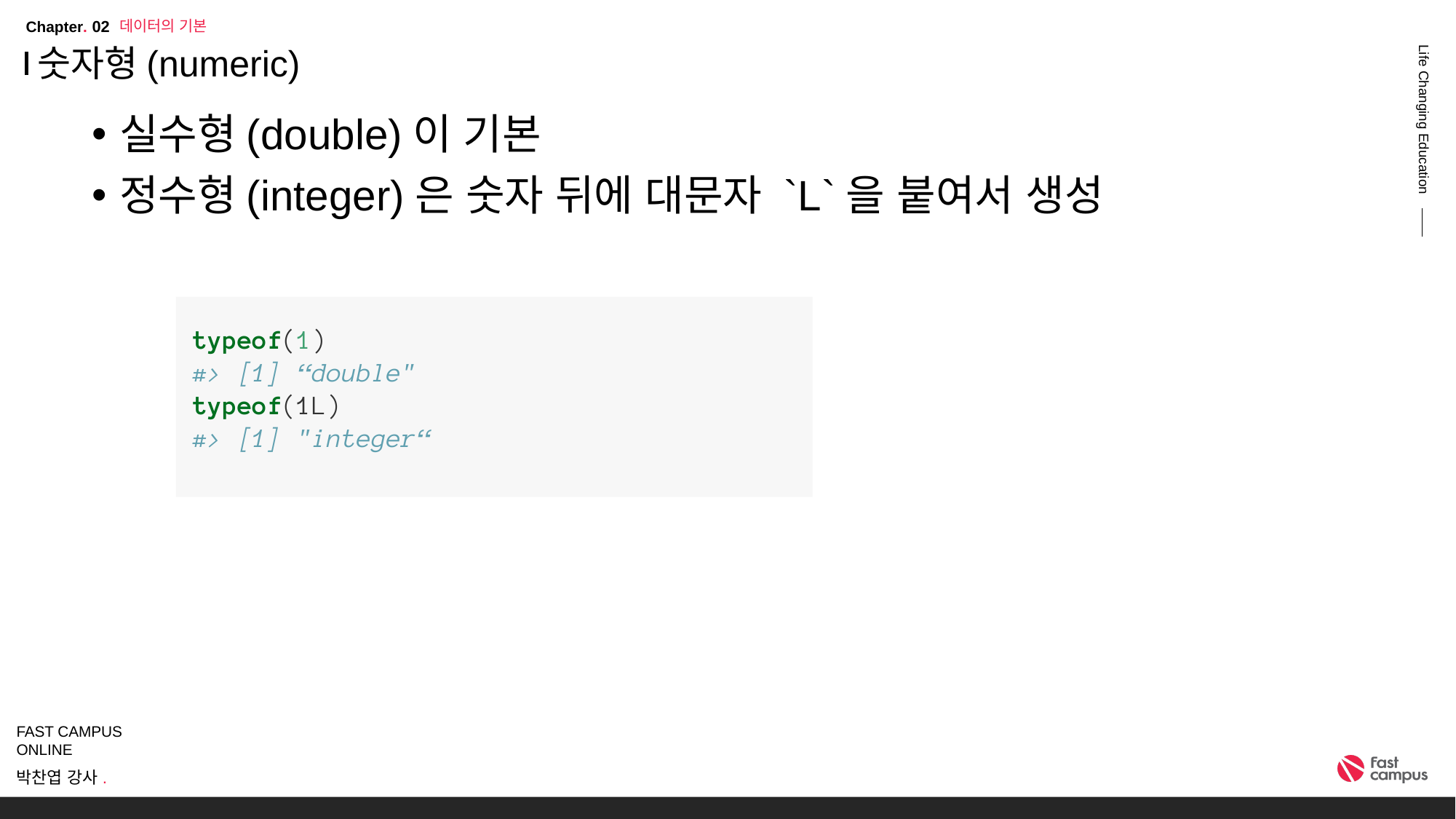

데이터의 기본
02
# 숫자형(numeric)
실수형(double)이 기본
정수형(integer)은 숫자 뒤에 대문자 `L`을 붙여서 생성
typeof(1)
#> [1] “double"
typeof(1L)
#> [1] "integer“